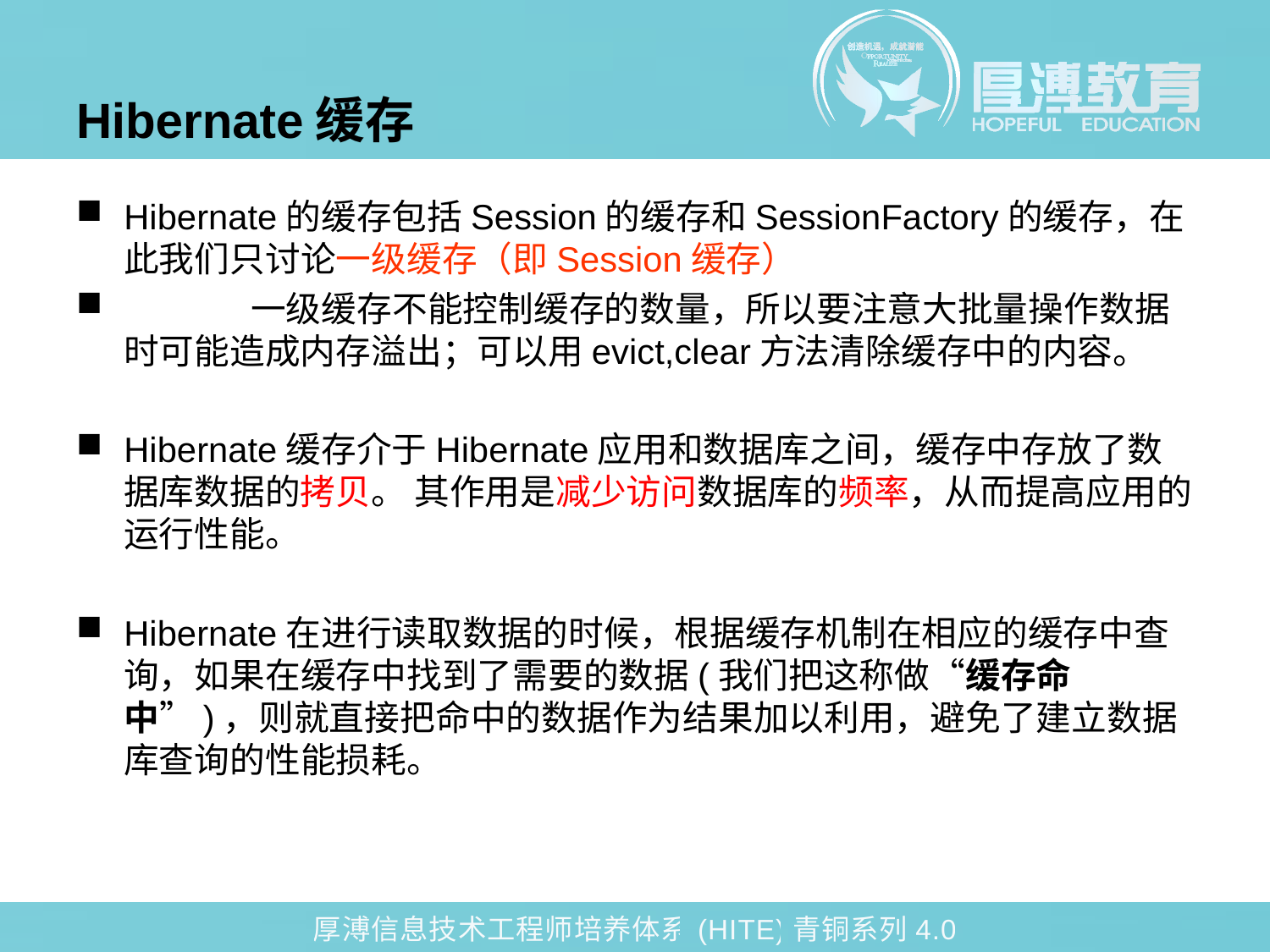

# Hibernate缓存
Hibernate的缓存包括Session的缓存和SessionFactory的缓存，在此我们只讨论一级缓存（即Session缓存）
	一级缓存不能控制缓存的数量，所以要注意大批量操作数据时可能造成内存溢出；可以用evict,clear方法清除缓存中的内容。

Hibernate缓存介于Hibernate应用和数据库之间，缓存中存放了数据库数据的拷贝。 其作用是减少访问数据库的频率，从而提高应用的运行性能。

Hibernate在进行读取数据的时候，根据缓存机制在相应的缓存中查询，如果在缓存中找到了需要的数据(我们把这称做“缓存命中”)，则就直接把命中的数据作为结果加以利用，避免了建立数据库查询的性能损耗。